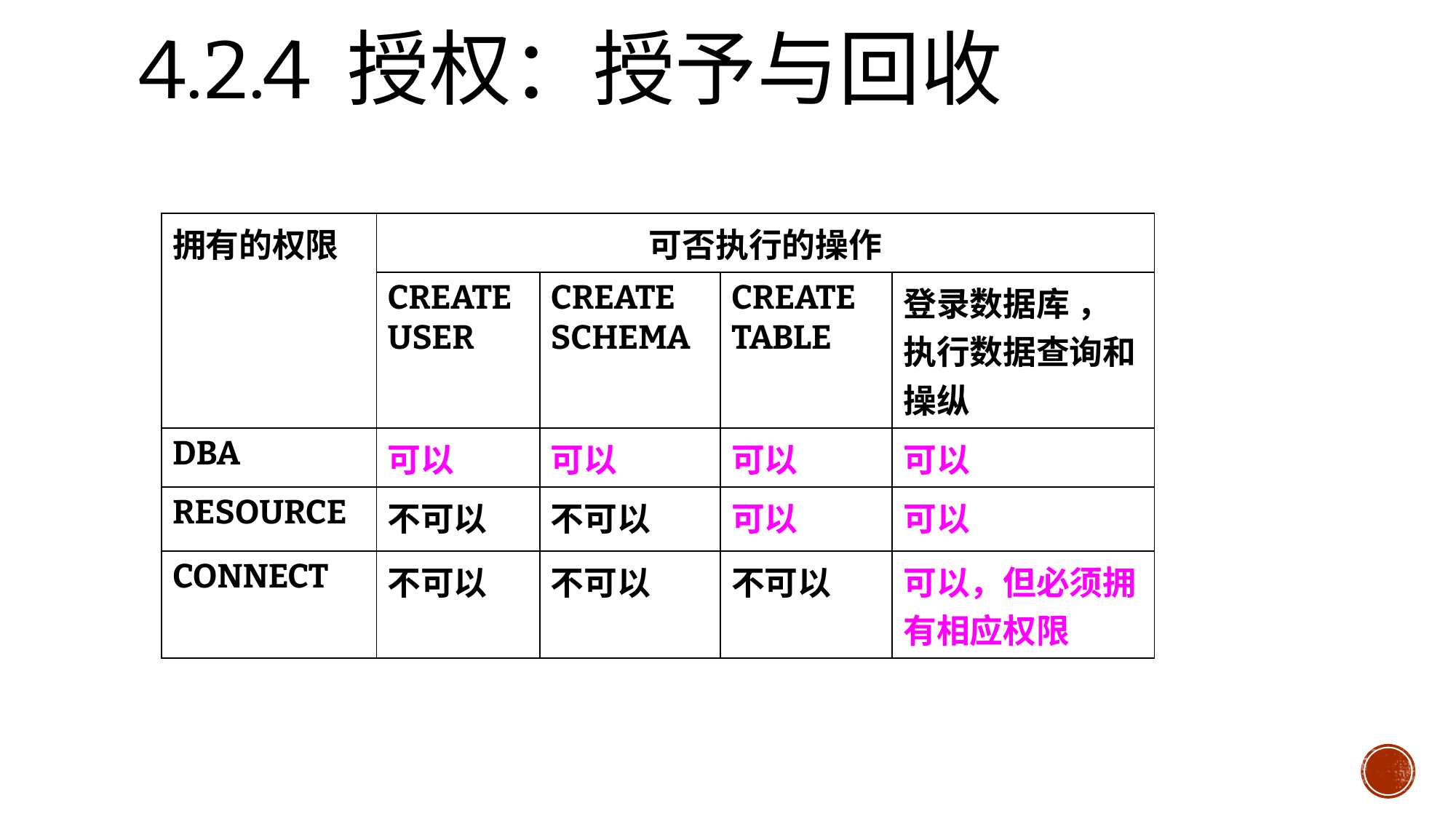

# 4.2.4 授权：授予与回收

| 拥有的权限 | 可否执行的操作 |  |  |  |
| --- | --- | --- | --- | --- |
|  | CREATE USER | CREATE SCHEMA | CREATE TABLE | 登录数据库 ，执行数据查询和操纵 |
| DBA | 可以 | 可以 | 可以 | 可以 |
| RESOURCE | 不可以 | 不可以 | 可以 | 可以 |
| CONNECT | 不可以 | 不可以 | 不可以 | 可以，但必须拥有相应权限 |
57